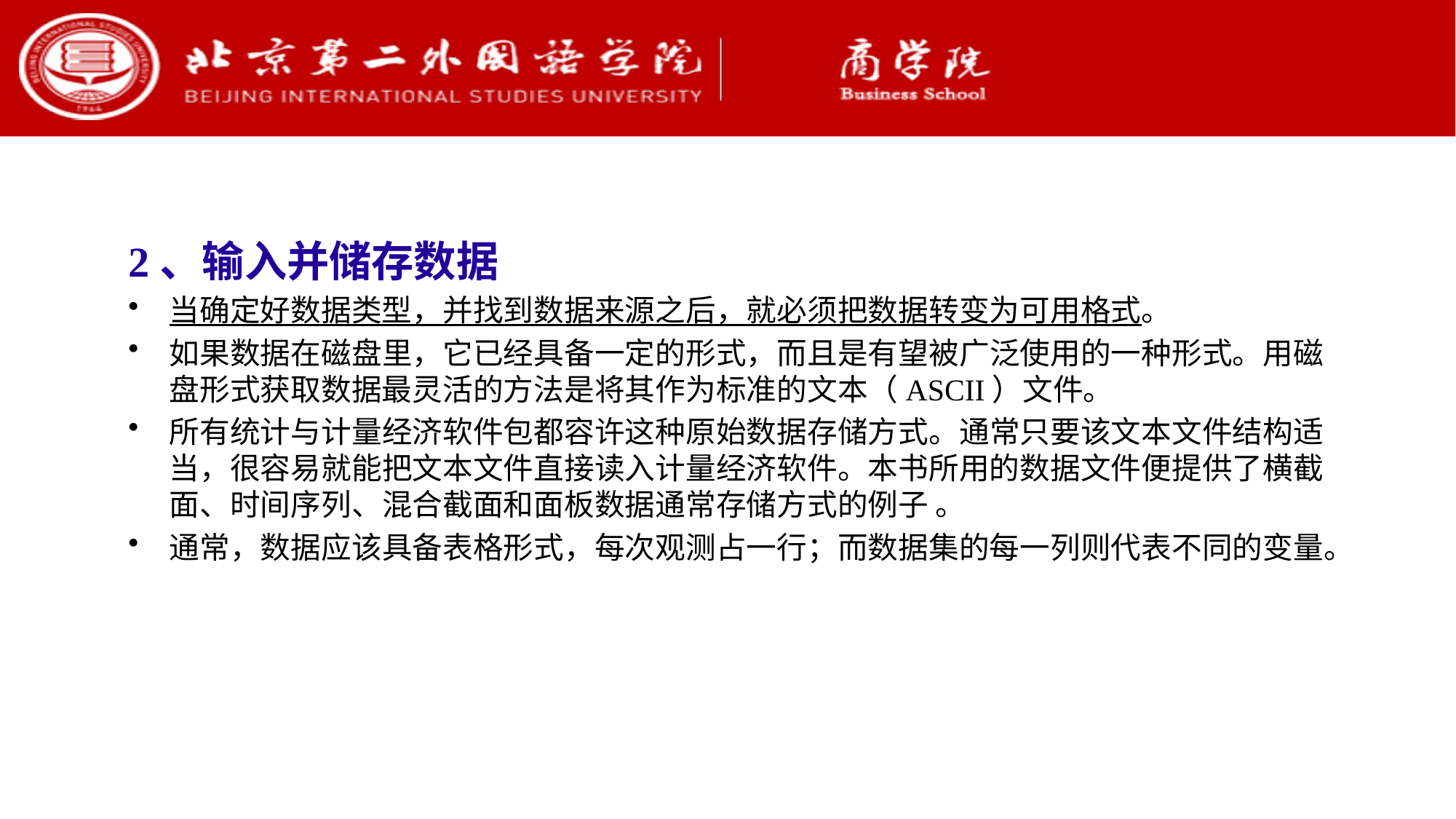

2、输入并储存数据
当确定好数据类型，并找到数据来源之后，就必须把数据转变为可用格式。
如果数据在磁盘里，它已经具备一定的形式，而且是有望被广泛使用的一种形式。用磁盘形式获取数据最灵活的方法是将其作为标准的文本（ASCII）文件。
所有统计与计量经济软件包都容许这种原始数据存储方式。通常只要该文本文件结构适当，很容易就能把文本文件直接读入计量经济软件。本书所用的数据文件便提供了横截面、时间序列、混合截面和面板数据通常存储方式的例子 。
通常，数据应该具备表格形式，每次观测占一行；而数据集的每一列则代表不同的变量。